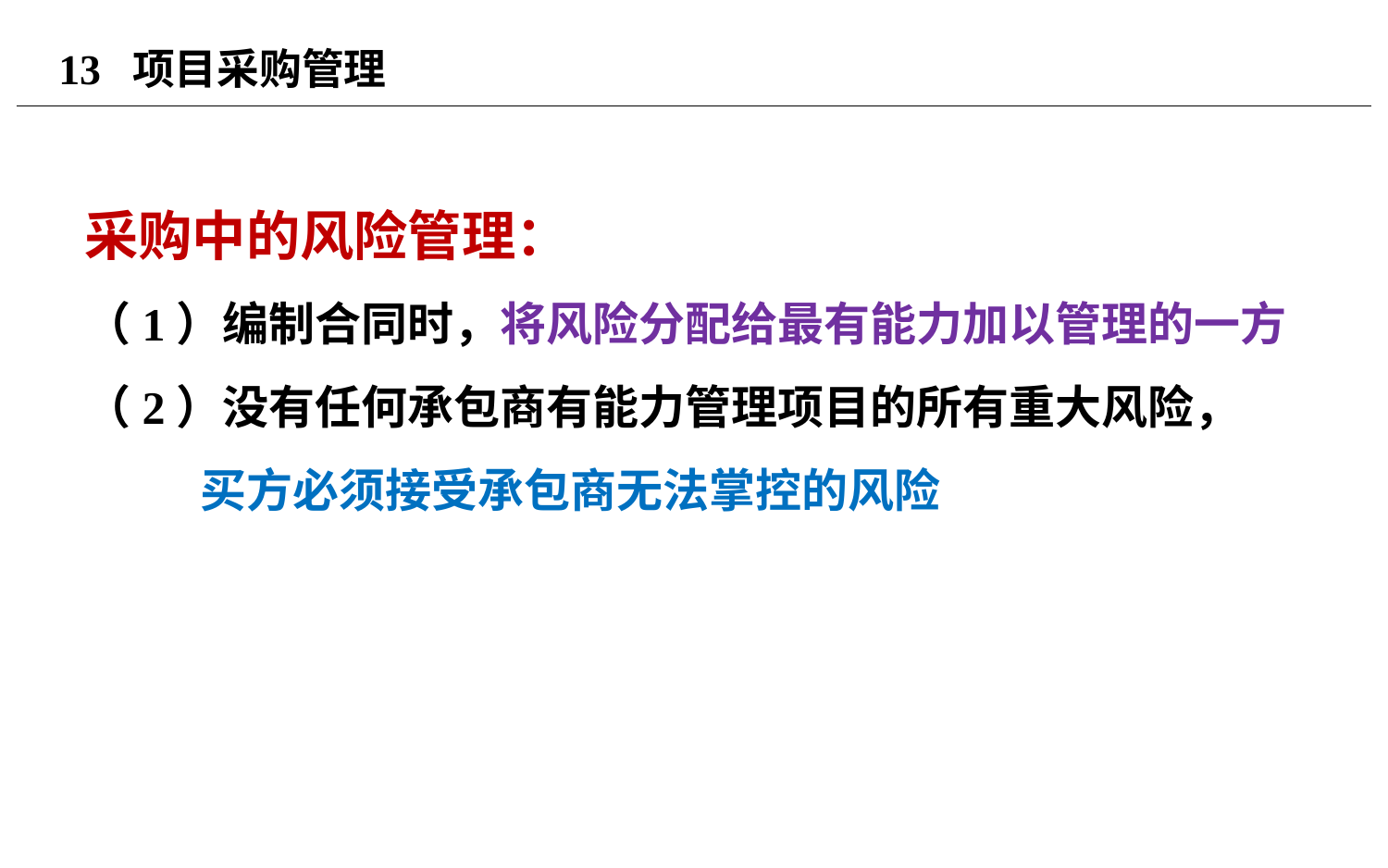

# 13  项目采购管理
采购中的风险管理：
（1）编制合同时，将风险分配给最有能力加以管理的一方
（2）没有任何承包商有能力管理项目的所有重大风险，
          买方必须接受承包商无法掌控的风险